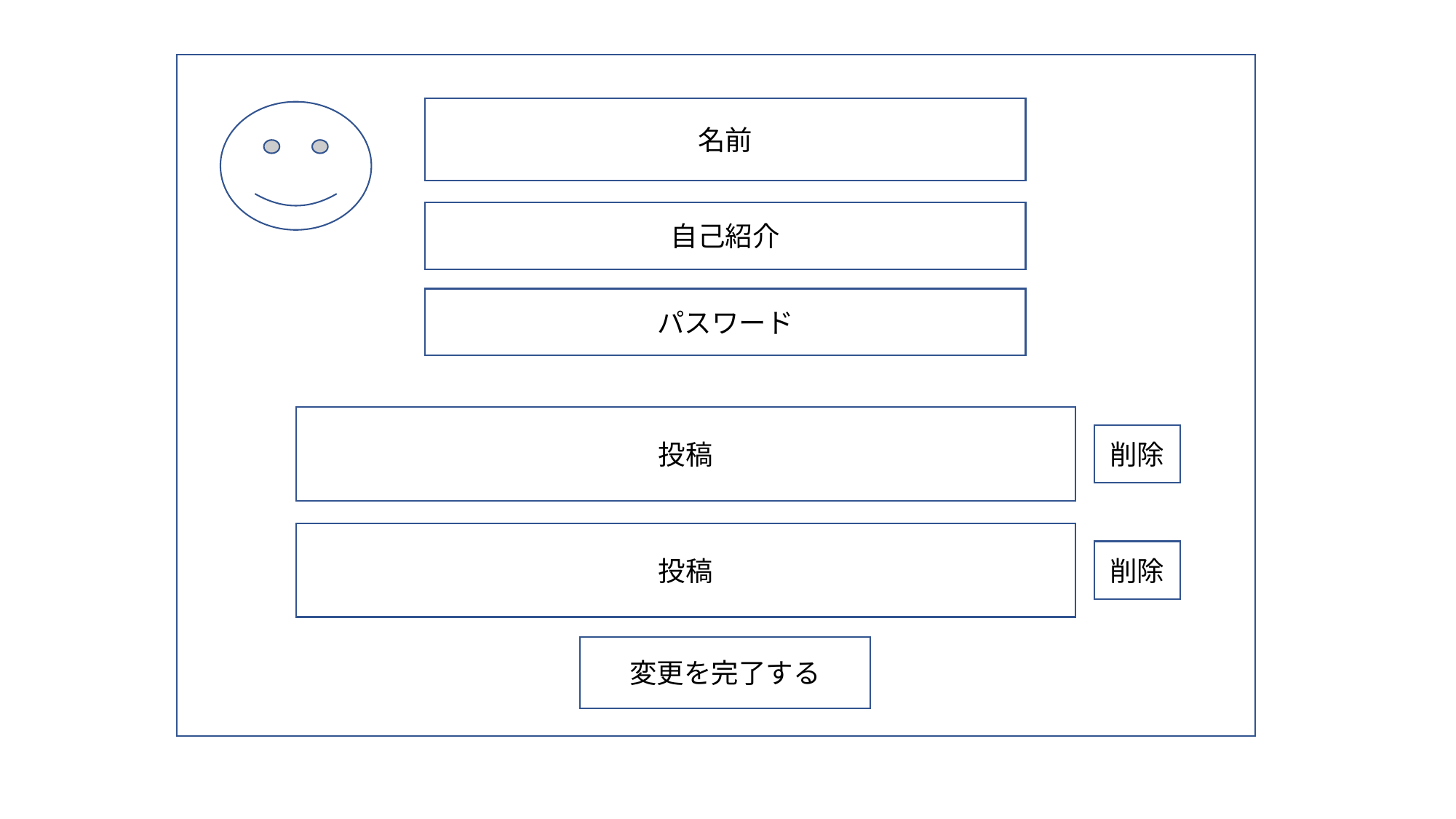

名前

自己紹介
パスワード
投稿
削除
投稿
削除
変更を完了する